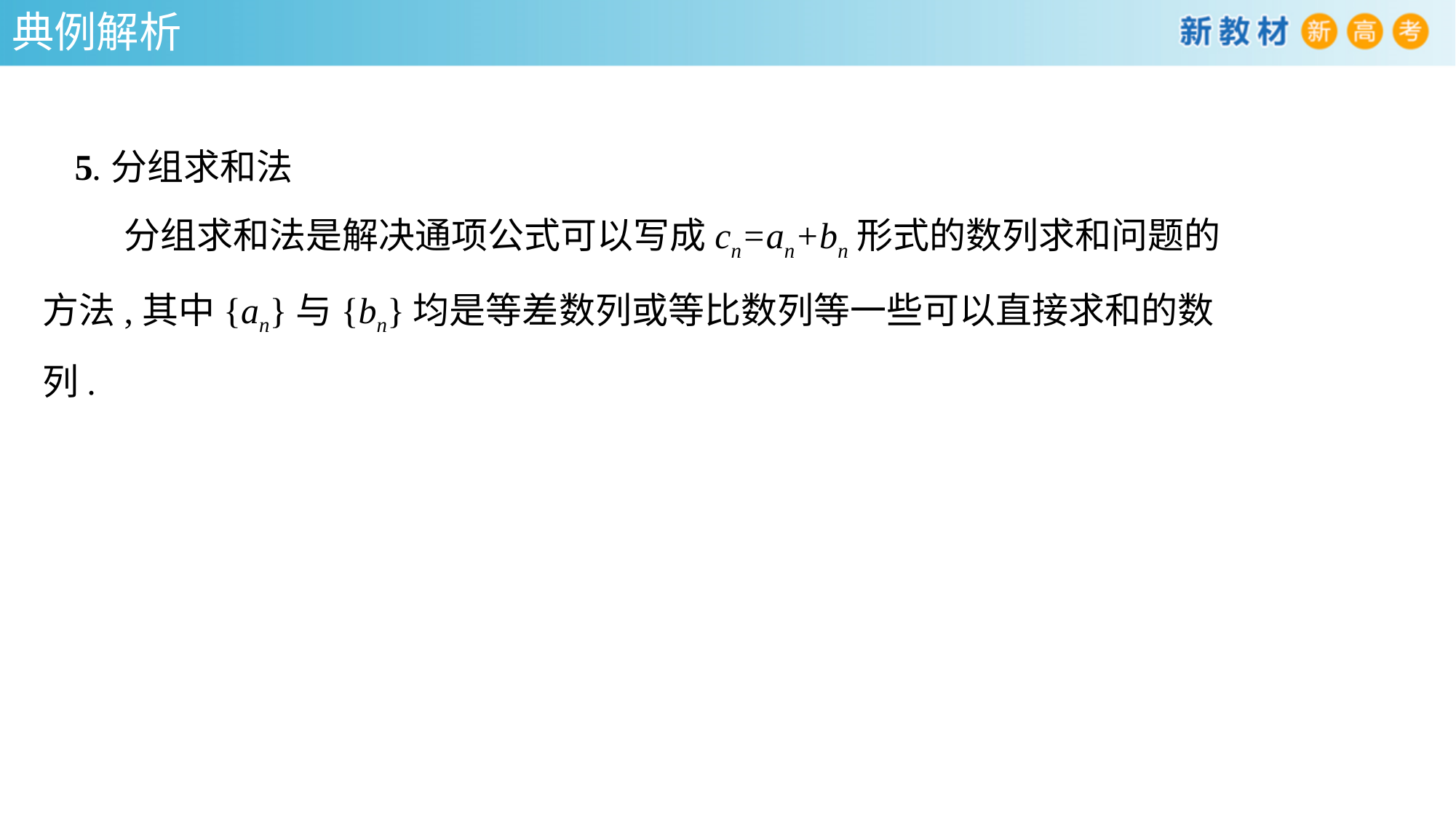

典例解析
5.分组求和法
    分组求和法是解决通项公式可以写成cn=an+bn形式的数列求和问题的方法,其中{an}与{bn}均是等差数列或等比数列等一些可以直接求和的数列.